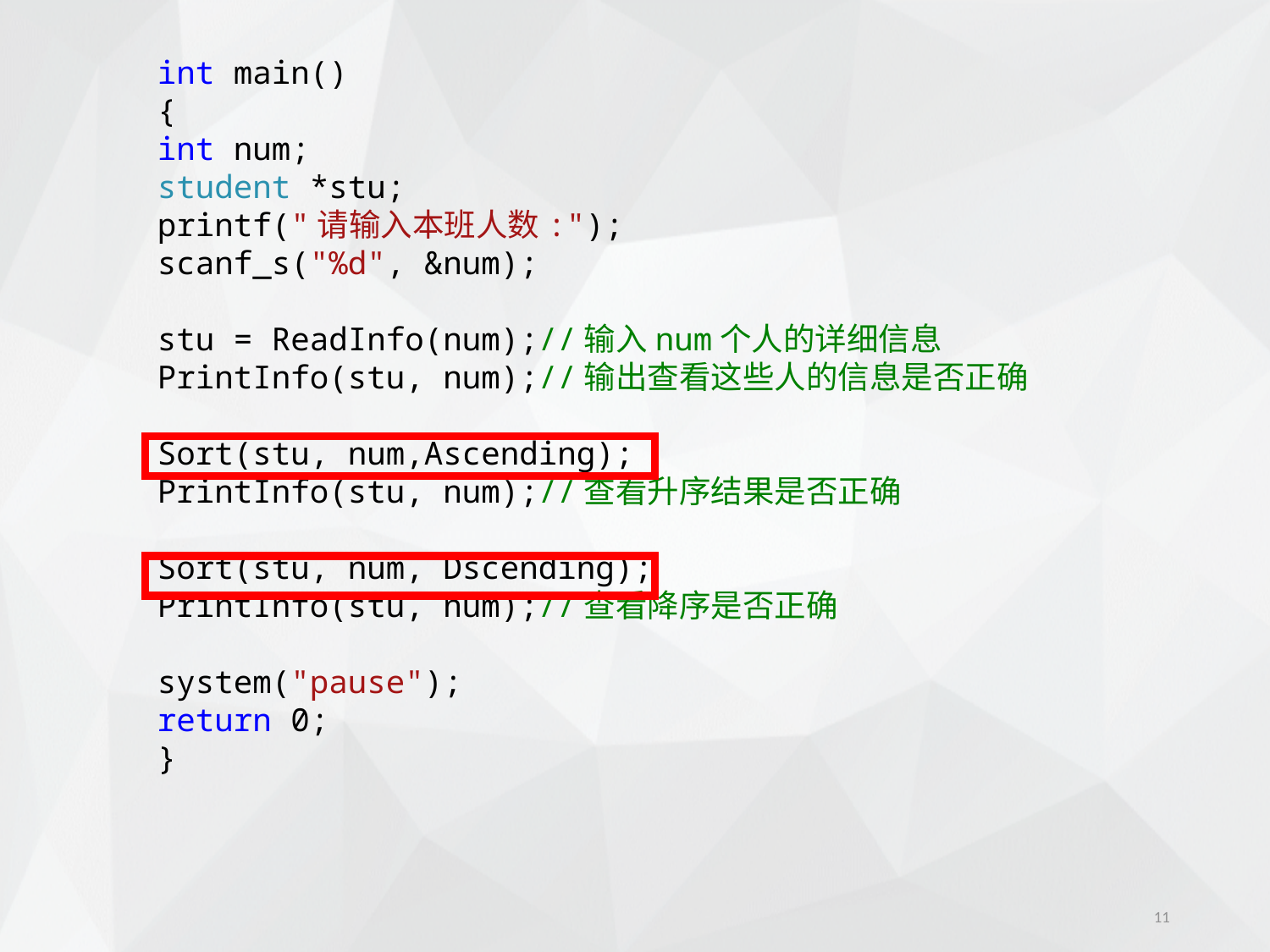

int main()
{
int num;
student *stu;
printf("请输入本班人数:");
scanf_s("%d", &num);

stu = ReadInfo(num);//输入num个人的详细信息
PrintInfo(stu, num);//输出查看这些人的信息是否正确

Sort(stu, num,Ascending);
PrintInfo(stu, num);//查看升序结果是否正确

Sort(stu, num, Dscending);
PrintInfo(stu, num);//查看降序是否正确

system("pause");
return 0;
}

11